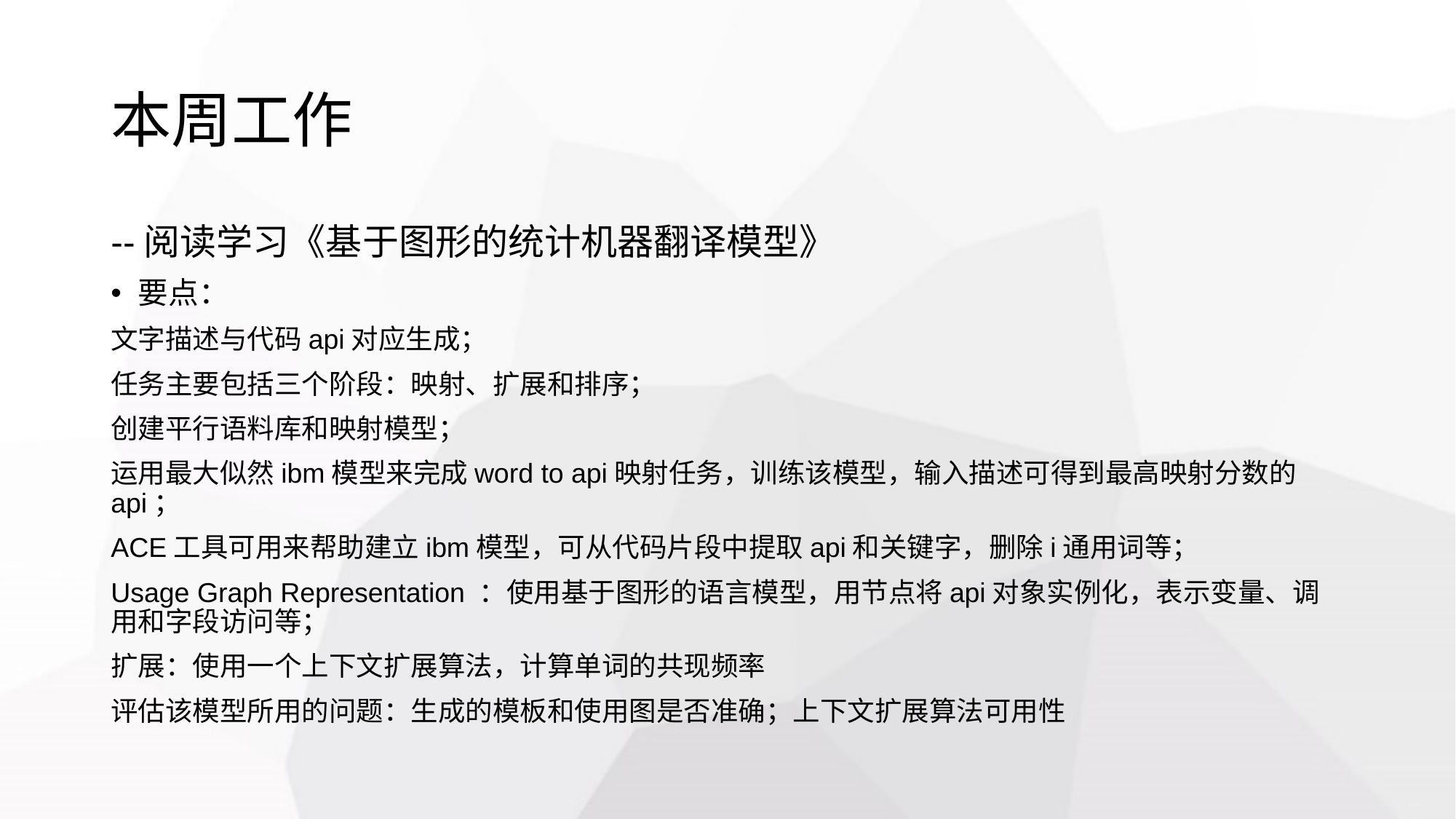

# 本周工作
--阅读学习《基于图形的统计机器翻译模型》
要点：
文字描述与代码api对应生成；
任务主要包括三个阶段：映射、扩展和排序；
创建平行语料库和映射模型；
运用最大似然ibm模型来完成word to api映射任务，训练该模型，输入描述可得到最高映射分数的api；
ACE工具可用来帮助建立ibm模型，可从代码片段中提取api和关键字，删除i通用词等；
Usage Graph Representation ：使用基于图形的语言模型，用节点将api对象实例化，表示变量、调用和字段访问等；
扩展：使用一个上下文扩展算法，计算单词的共现频率
评估该模型所用的问题：生成的模板和使用图是否准确；上下文扩展算法可用性